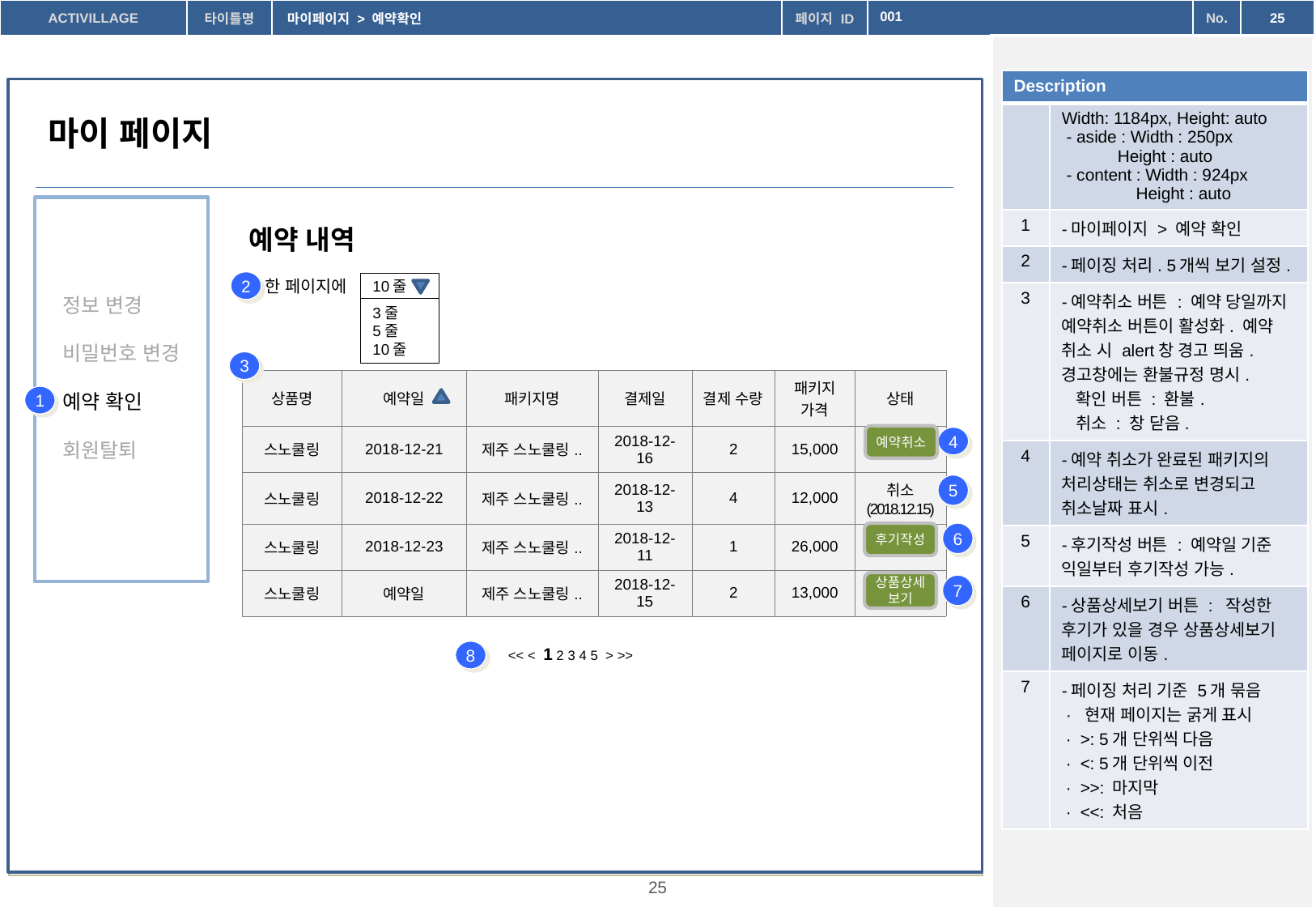

001
마이페이지 > 예약확인
| Description |  |
| --- | --- |
|  | Width: 1184px, Height: auto - aside : Width : 250px Height : auto - content : Width : 924px Height : auto |
| 1 | -마이페이지 > 예약 확인 |
| 2 | -페이징 처리. 5개씩 보기 설정. |
| 3 | -예약취소 버튼 : 예약 당일까지 예약취소 버튼이 활성화. 예약 취소 시 alert창 경고 띄움. 경고창에는 환불규정 명시. 확인 버튼 : 환불. 취소 : 창 닫음. |
| 4 | -예약 취소가 완료된 패키지의 처리상태는 취소로 변경되고 취소날짜 표시. |
| 5 | -후기작성 버튼 : 예약일 기준 익일부터 후기작성 가능. |
| 6 | -상품상세보기 버튼 : 작성한 후기가 있을 경우 상품상세보기 페이지로 이동. |
| 7 | -페이징 처리 기준 5개 묶음 ∙ 현재 페이지는 굵게 표시 ∙ >: 5개 단위씩 다음 ∙ <: 5개 단위씩 이전 ∙ >>: 마지막 ∙ <<: 처음 |

마이 페이지
  정보 변경

  비밀번호 변경

  예약 확인

  회원탈퇴

예약 내역
한 페이지에
2
10줄

3줄
5줄
10줄
3
| 상품명 | 예약일 | 패키지명 | 결제일 | 결제 수량 | 패키지 가격 | 상태 |
| --- | --- | --- | --- | --- | --- | --- |
| 스노쿨링 | 2018-12-21 | 제주 스노쿨링.. | 2018-12-16 | 2 | 15,000 |  |
| 스노쿨링 | 2018-12-22 | 제주 스노쿨링.. | 2018-12-13 | 4 | 12,000 | 취소 (2018.12.15) |
| 스노쿨링 | 2018-12-23 | 제주 스노쿨링.. | 2018-12-11 | 1 | 26,000 |  |
| 스노쿨링 | 예약일 | 제주 스노쿨링.. | 2018-12-15 | 2 | 13,000 |  |
1

예약취소
4
5
후기작성
6
상품상세보기
7
<< <  1 2 3 4 5  > >>
8